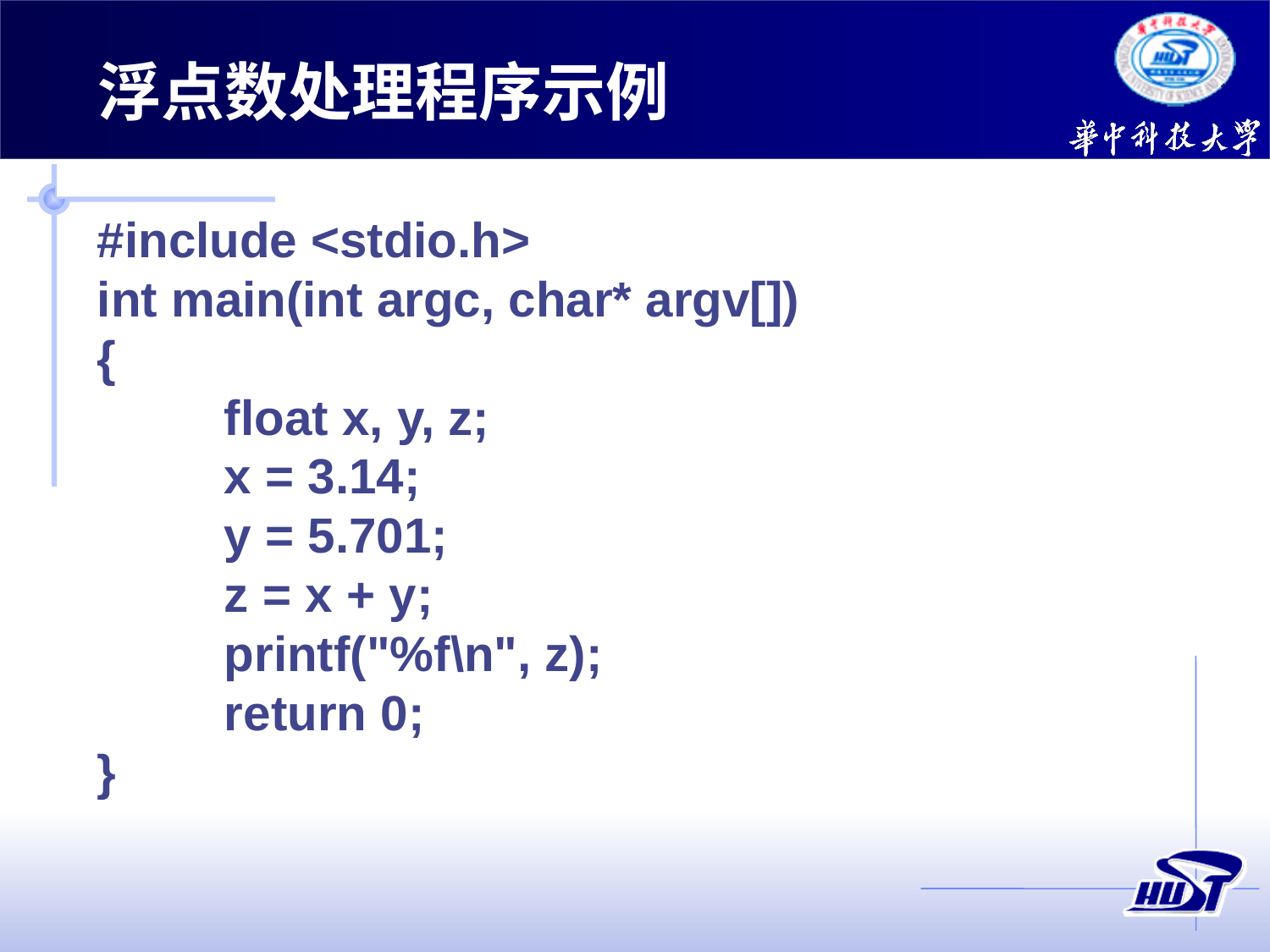

浮点数处理程序示例
#include <stdio.h>
int main(int argc, char* argv[])
{
	float x, y, z;
	x = 3.14;
	y = 5.701;
	z = x + y;
	printf("%f\n", z);
	return 0;
}